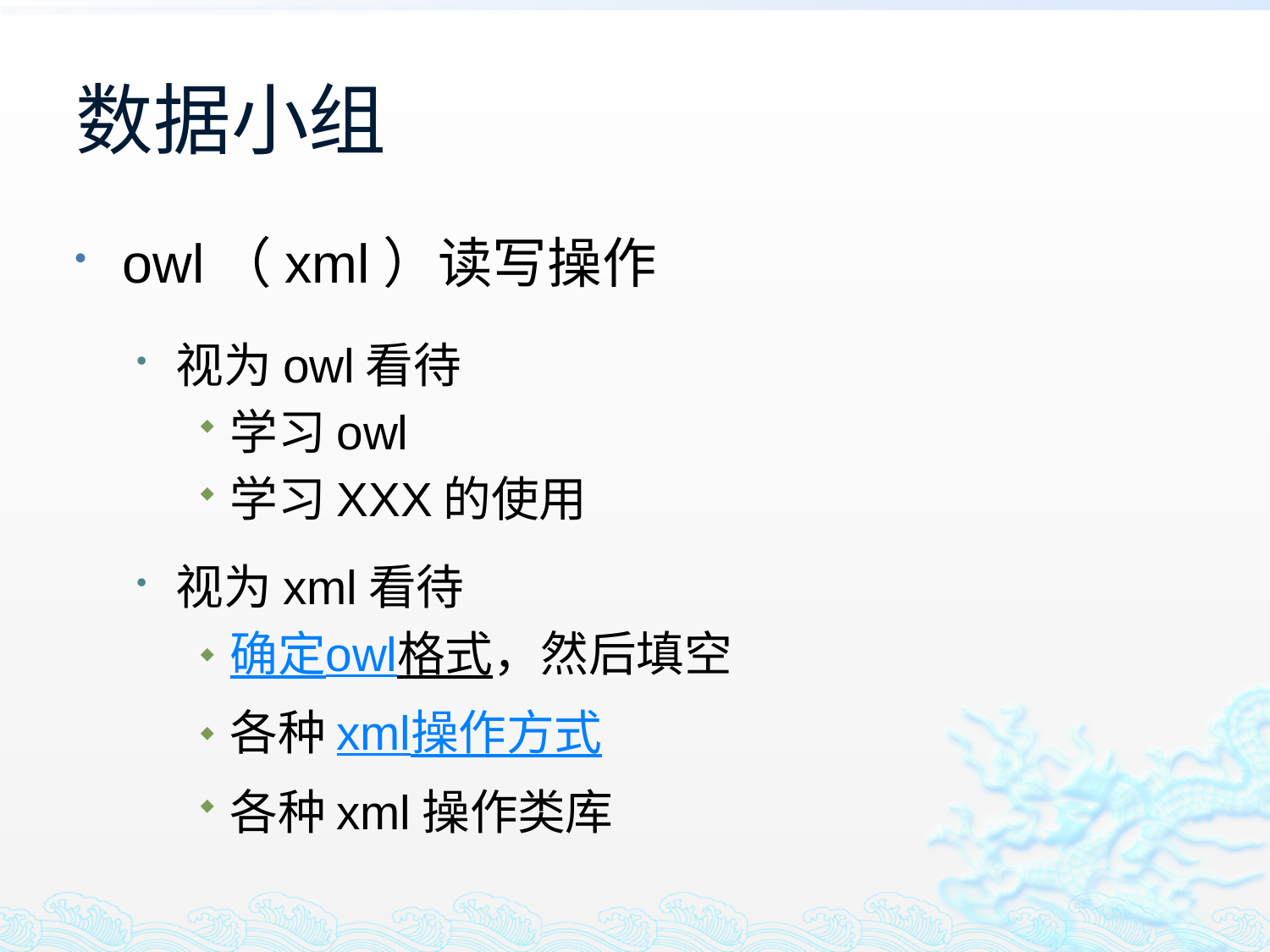

# 数据小组
owl（xml）读写操作
视为owl看待
学习owl
学习XXX的使用
视为xml看待
确定owl格式，然后填空
各种xml操作方式
各种xml操作类库